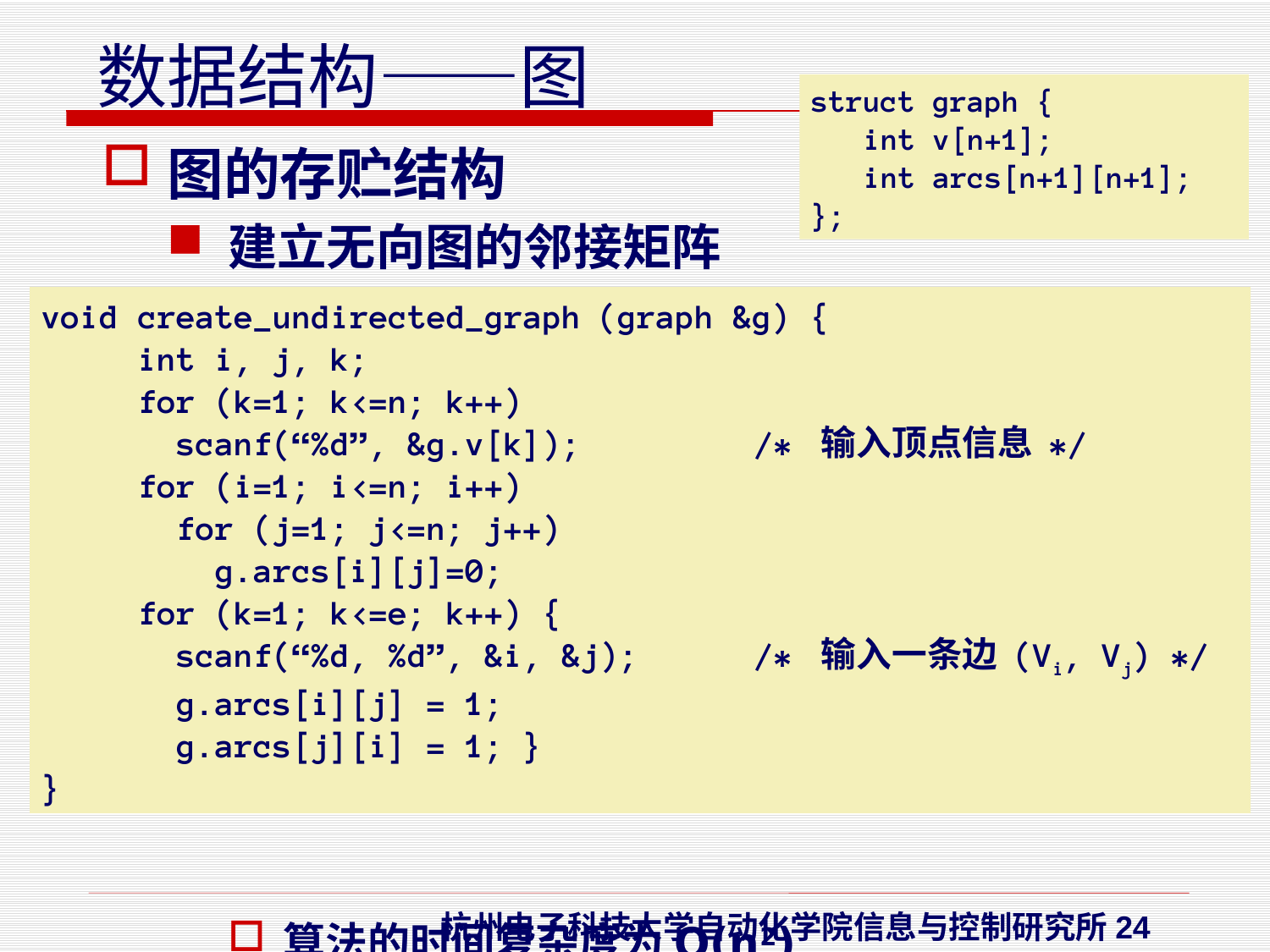

struct graph {
   int v[n+1];
   int arcs[n+1][n+1];
};
图的存贮结构
建立无向图的邻接矩阵
算法

算法的时间复杂度为O(n2)
void create_undirected_graph (graph &g) {
     int i, j, k;
     for (k=1; k<=n; k++)
       scanf(“%d”, &g.v[k]);         /* 输入顶点信息 */
     for (i=1; i<=n; i++)
       for (j=1; j<=n; j++)
         g.arcs[i][j]=0;
     for (k=1; k<=e; k++) {
       scanf(“%d, %d”, &i, &j);      /* 输入一条边 (Vi, Vj) */
       g.arcs[i][j] = 1;
       g.arcs[j][i] = 1; }
}